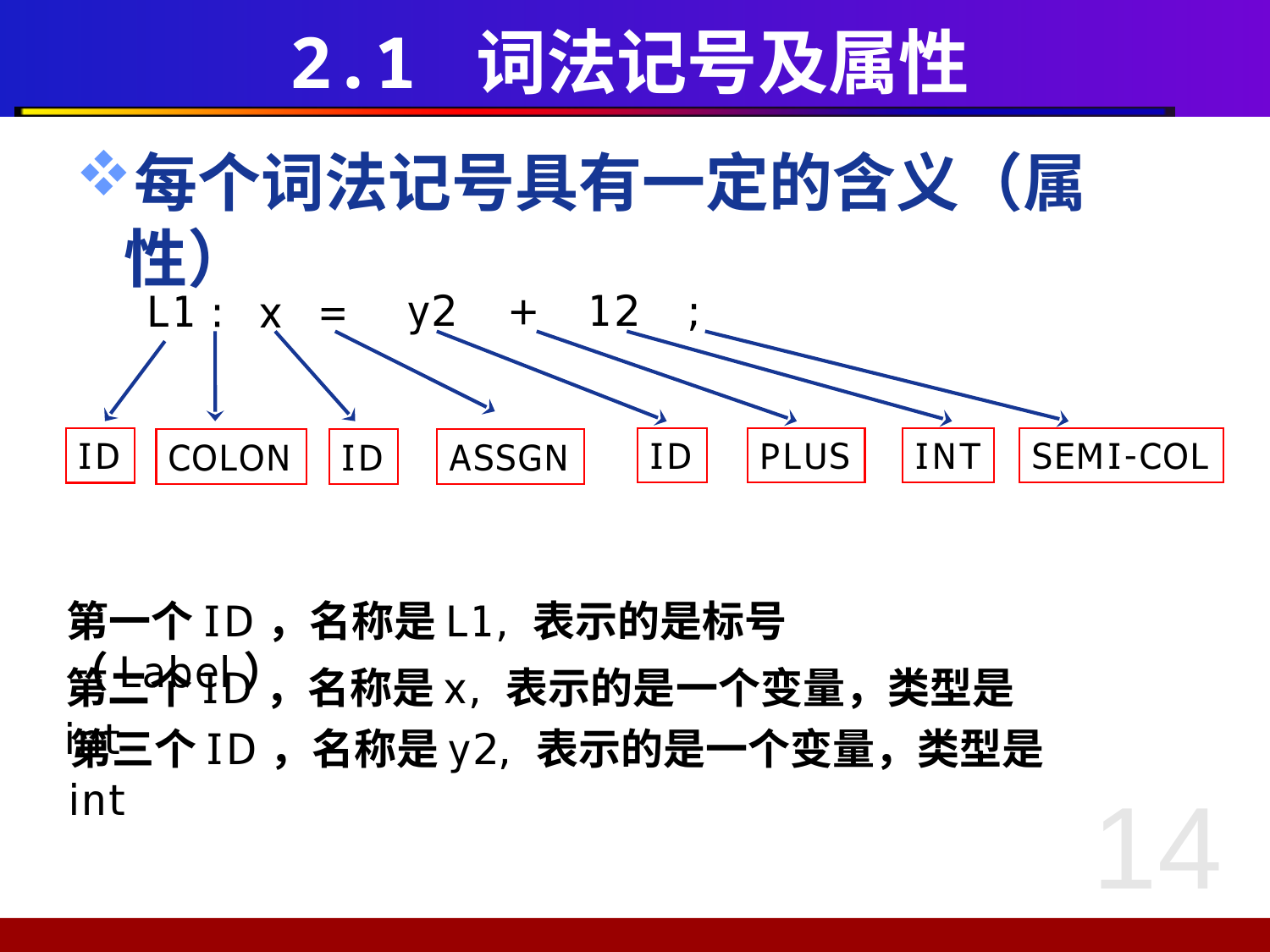

# 2.1 词法记号及属性
每个词法记号具有一定的含义（属性）
y2
+
12
;
L1
:
x
=

ID
PLUS
INT
SEMI-COL
ID
COLON
ID
ASSGN
第一个ID，名称是L1, 表示的是标号（Label）
第二个ID，名称是x, 表示的是一个变量，类型是int
第三个ID，名称是y2, 表示的是一个变量，类型是int
14